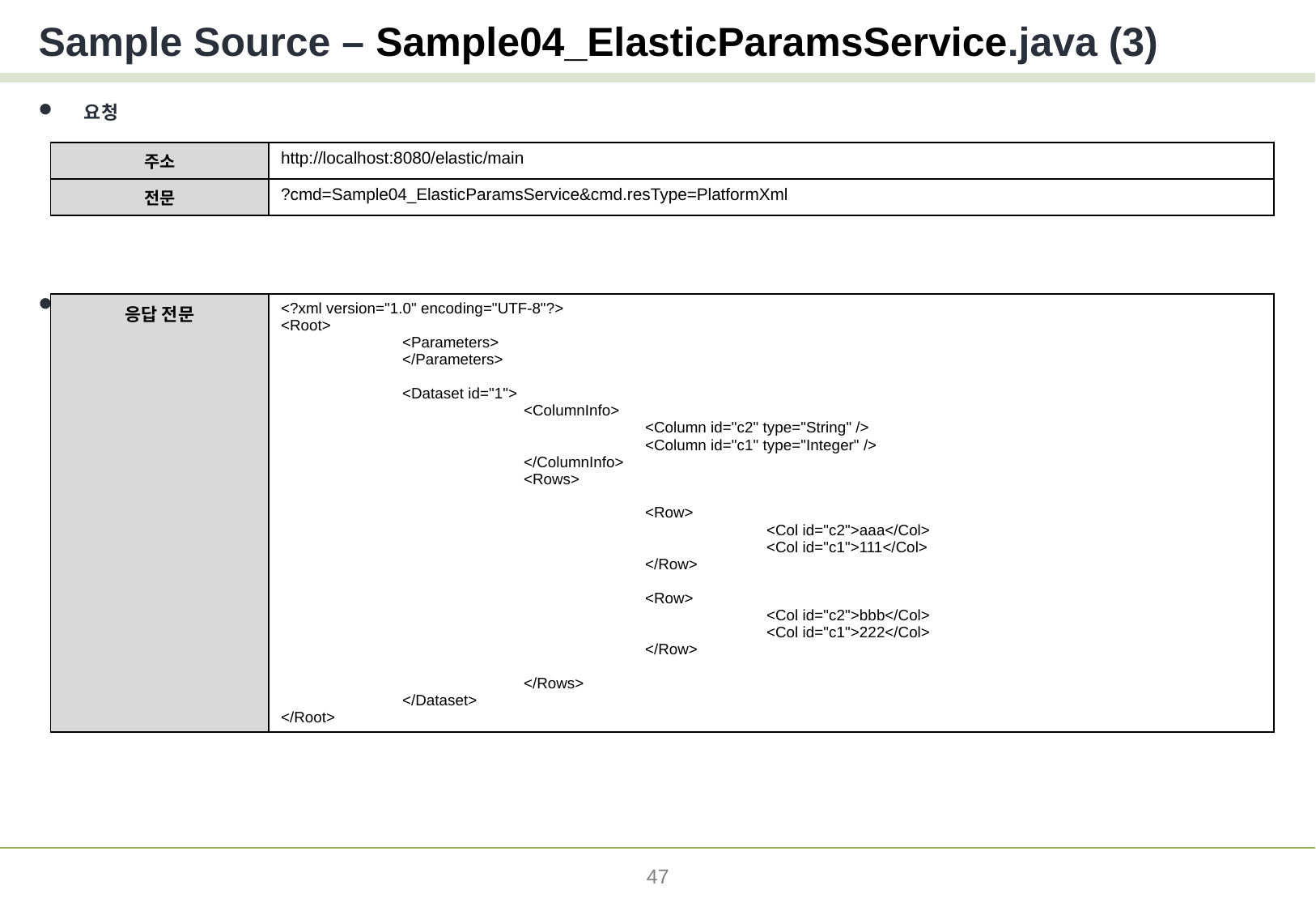

# Sample Source – Sample04_ElasticParamsService.java (3)
요청

응답

| 주소 | http://localhost:8080/elastic/main |
| --- | --- |
| 전문 | ?cmd=Sample04\_ElasticParamsService&cmd.resType=PlatformXml |
| 응답 전문 | <?xml version="1.0" encoding="UTF-8"?> <Root> <Parameters> </Parameters> <Dataset id="1"> <ColumnInfo> <Column id="c2" type="String" /> <Column id="c1" type="Integer" /> </ColumnInfo> <Rows> <Row> <Col id="c2">aaa</Col> <Col id="c1">111</Col> </Row> <Row> <Col id="c2">bbb</Col> <Col id="c1">222</Col> </Row> </Rows> </Dataset> </Root> |
| --- | --- |
47